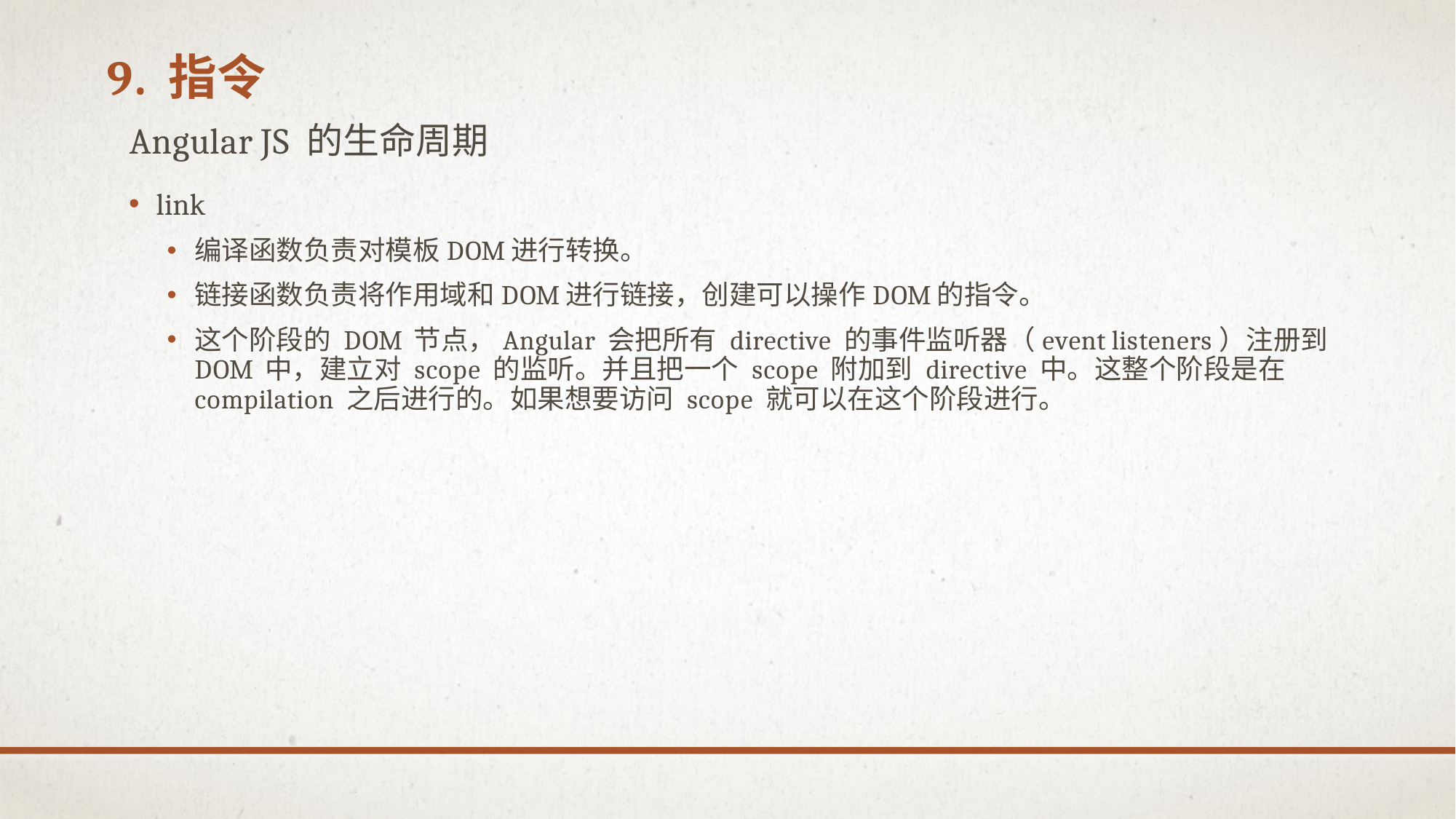

# 9. 指令
Angular JS 的生命周期
link
编译函数负责对模板DOM进行转换。
链接函数负责将作用域和DOM进行链接，创建可以操作DOM的指令。
这个阶段的 DOM 节点，Angular 会把所有 directive 的事件监听器（event listeners）注册到 DOM 中，建立对 scope 的监听。并且把一个 scope 附加到 directive 中。这整个阶段是在 compilation 之后进行的。如果想要访问 scope 就可以在这个阶段进行。